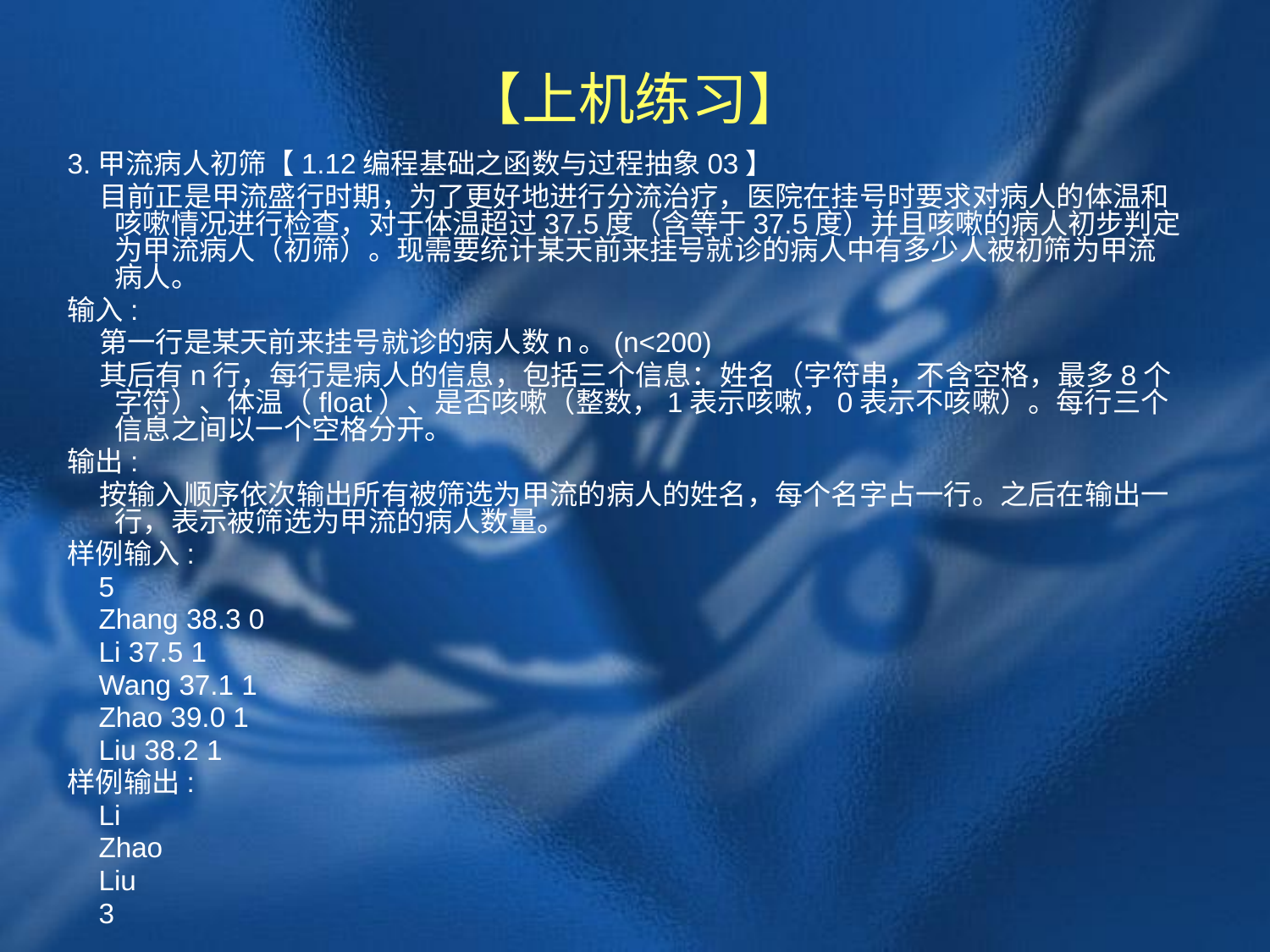

# 【上机练习】
3.甲流病人初筛【1.12编程基础之函数与过程抽象03】
    目前正是甲流盛行时期，为了更好地进行分流治疗，医院在挂号时要求对病人的体温和咳嗽情况进行检查，对于体温超过37.5度（含等于37.5度）并且咳嗽的病人初步判定为甲流病人（初筛）。现需要统计某天前来挂号就诊的病人中有多少人被初筛为甲流病人。
输入:
    第一行是某天前来挂号就诊的病人数n。(n<200)
    其后有n行，每行是病人的信息，包括三个信息：姓名（字符串，不含空格，最多8个字符）、体温（float）、是否咳嗽（整数，1表示咳嗽，0表示不咳嗽）。每行三个信息之间以一个空格分开。
输出:
    按输入顺序依次输出所有被筛选为甲流的病人的姓名，每个名字占一行。之后在输出一行，表示被筛选为甲流的病人数量。
样例输入:
    5
    Zhang 38.3 0
    Li 37.5 1
    Wang 37.1 1
    Zhao 39.0 1
    Liu 38.2 1
样例输出:
    Li
    Zhao
    Liu
    3